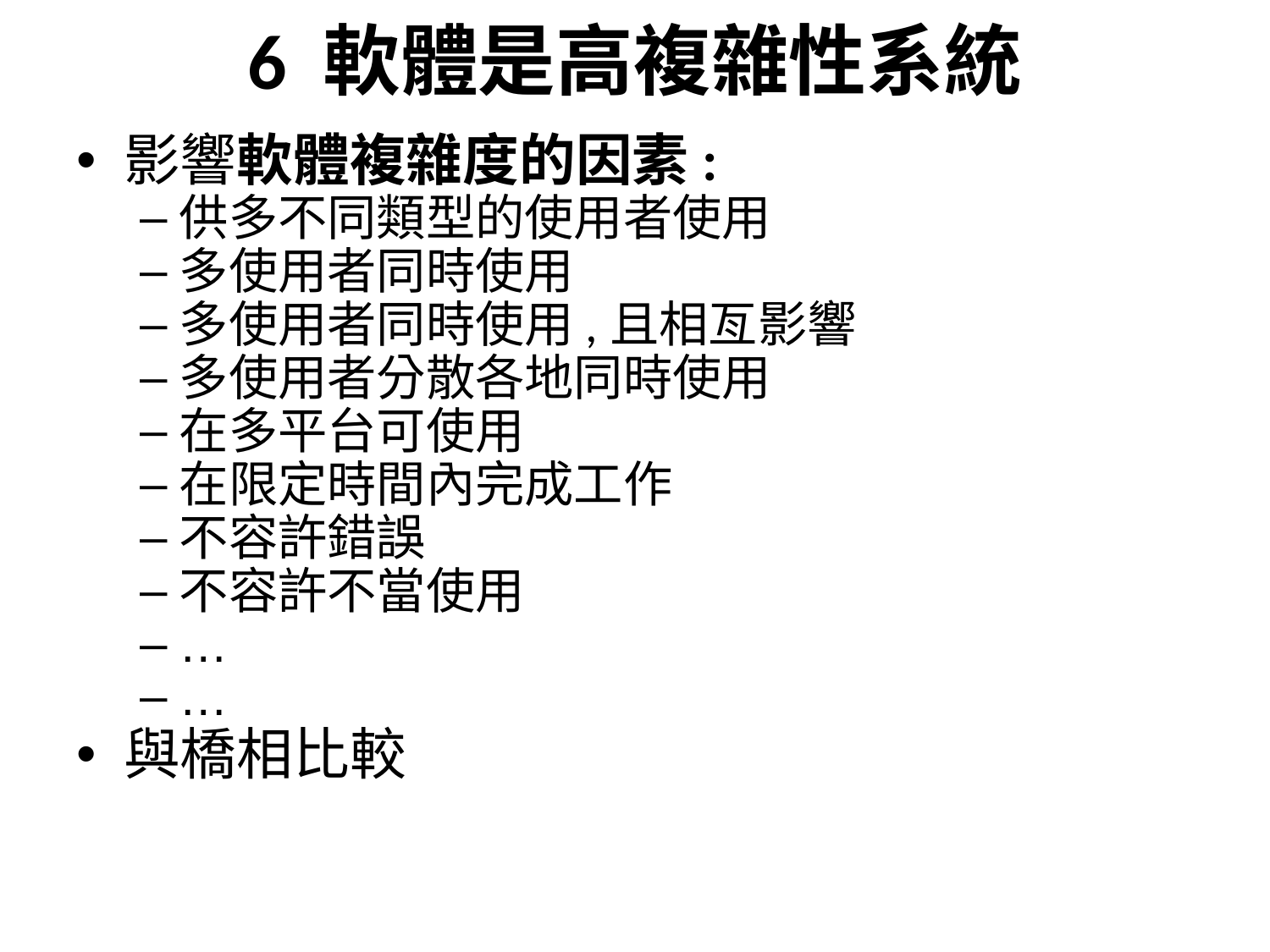

# 6 軟體是高複雜性系統
影響軟體複雜度的因素:
供多不同類型的使用者使用
多使用者同時使用
多使用者同時使用,且相亙影響
多使用者分散各地同時使用
在多平台可使用
在限定時間內完成工作
不容許錯誤
不容許不當使用
…
…
與橋相比較